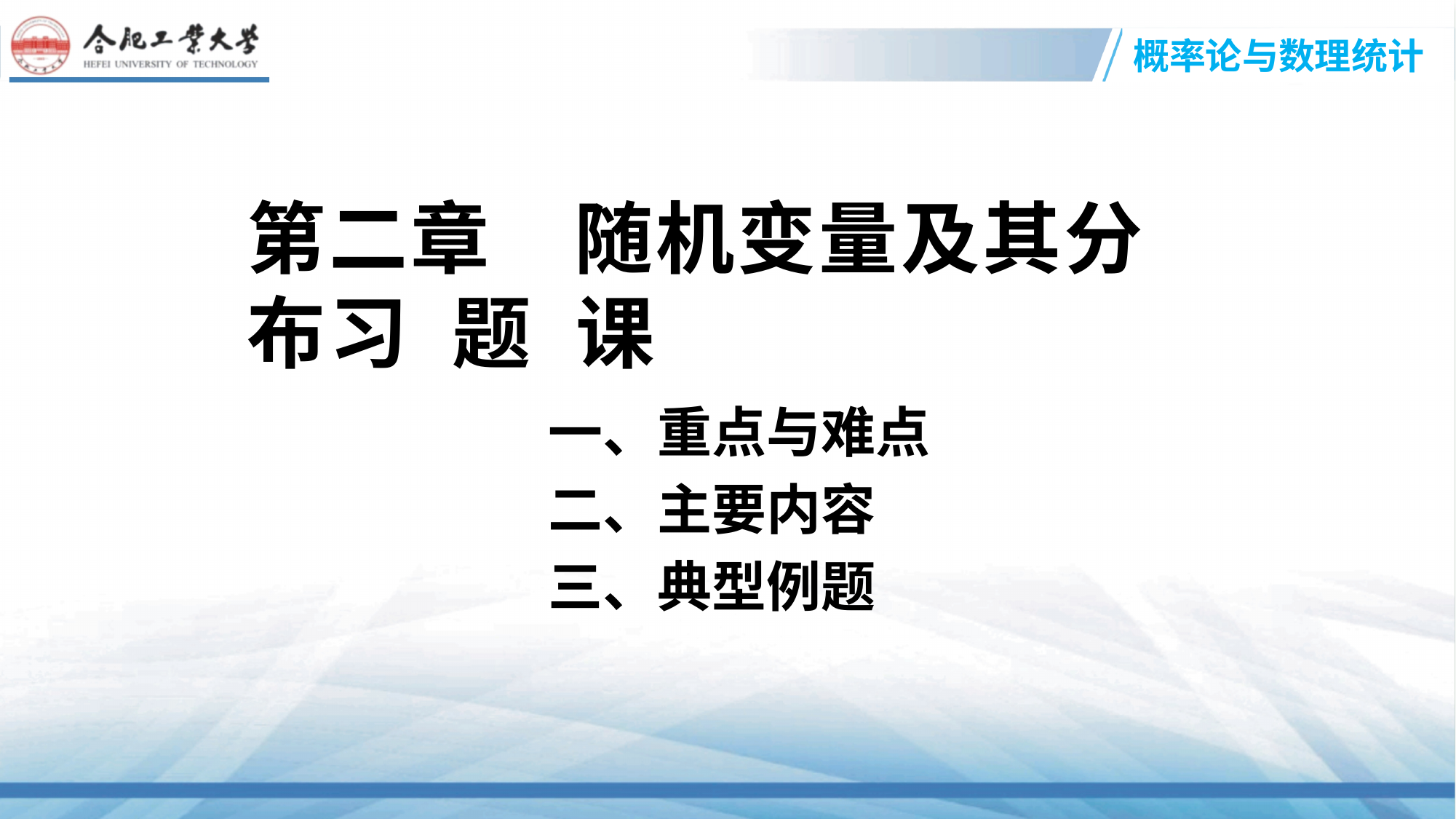

# 第二章　随机变量及其分布习  题  课
一、重点与难点
二、主要内容
三、典型例题